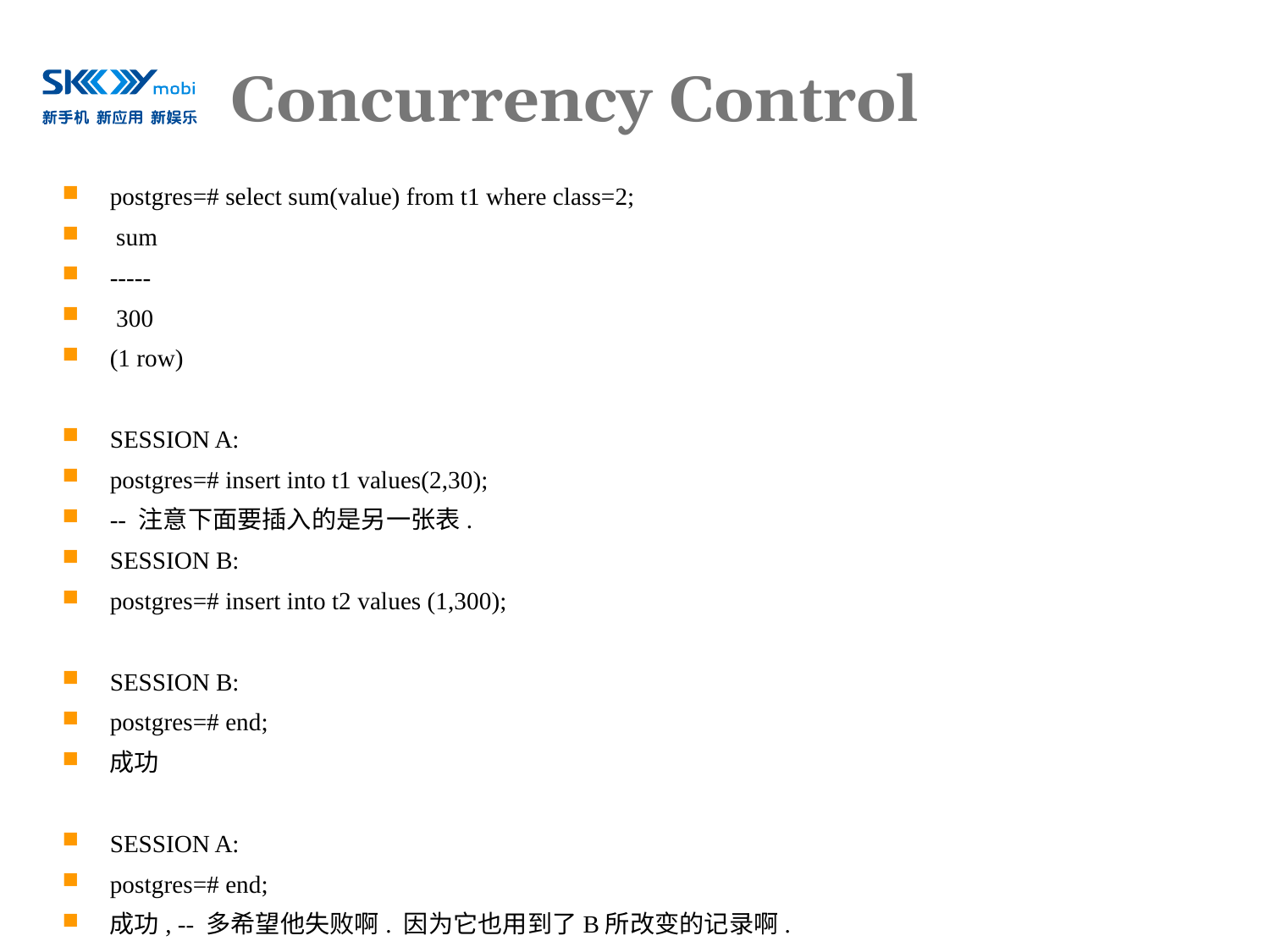

# Concurrency Control
postgres=# select sum(value) from t1 where class=2;
 sum
-----
 300
(1 row)

SESSION A:
postgres=# insert into t1 values(2,30);
-- 注意下面要插入的是另一张表.
SESSION B:
postgres=# insert into t2 values (1,300);

SESSION B:
postgres=# end;
成功

SESSION A:
postgres=# end;
成功, -- 多希望他失败啊. 因为它也用到了B所改变的记录啊.